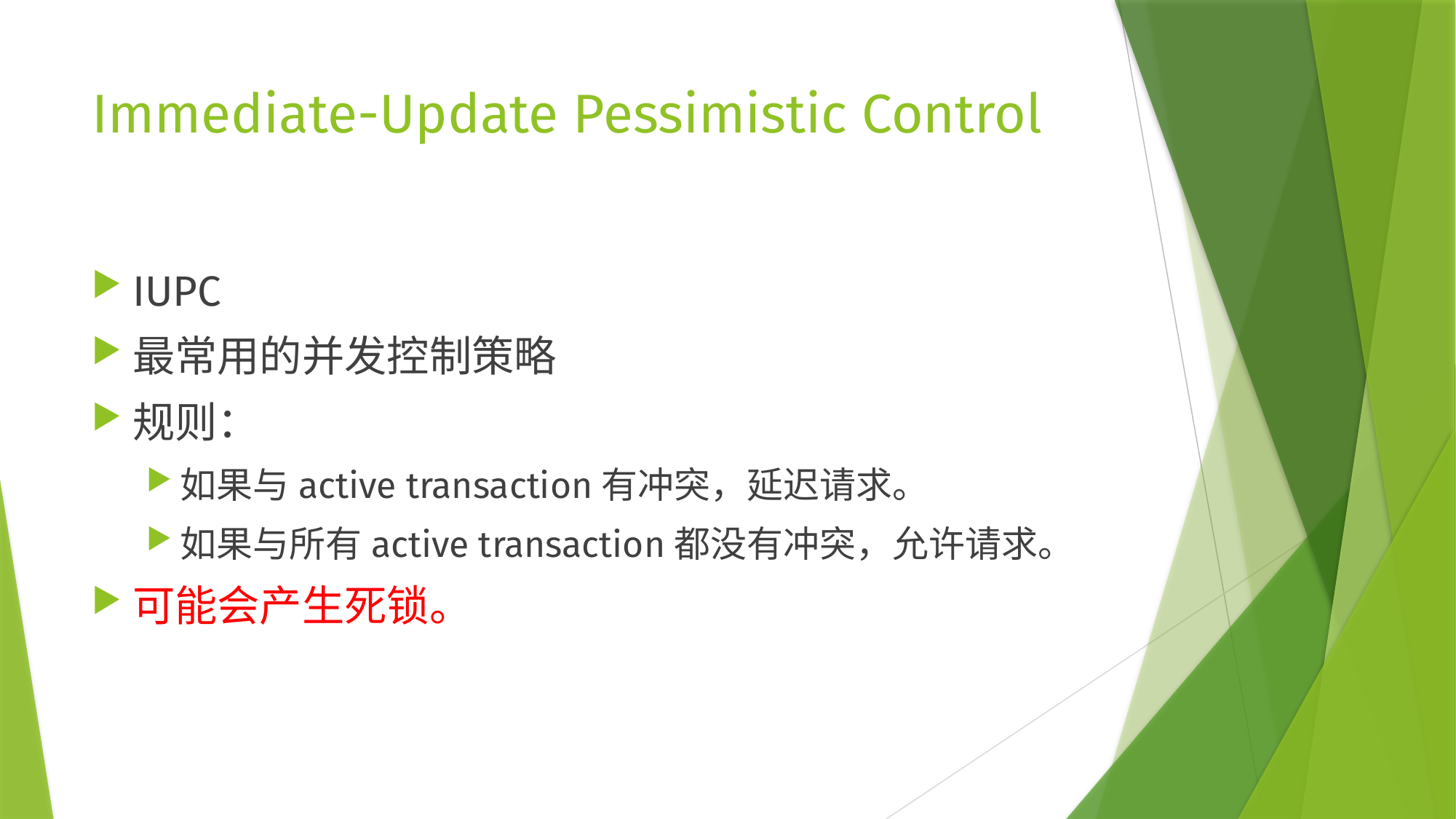

# Immediate-Update Pessimistic Control
IUPC
最常用的并发控制策略
规则：
如果与active transaction有冲突，延迟请求。
如果与所有active transaction都没有冲突，允许请求。
可能会产生死锁。